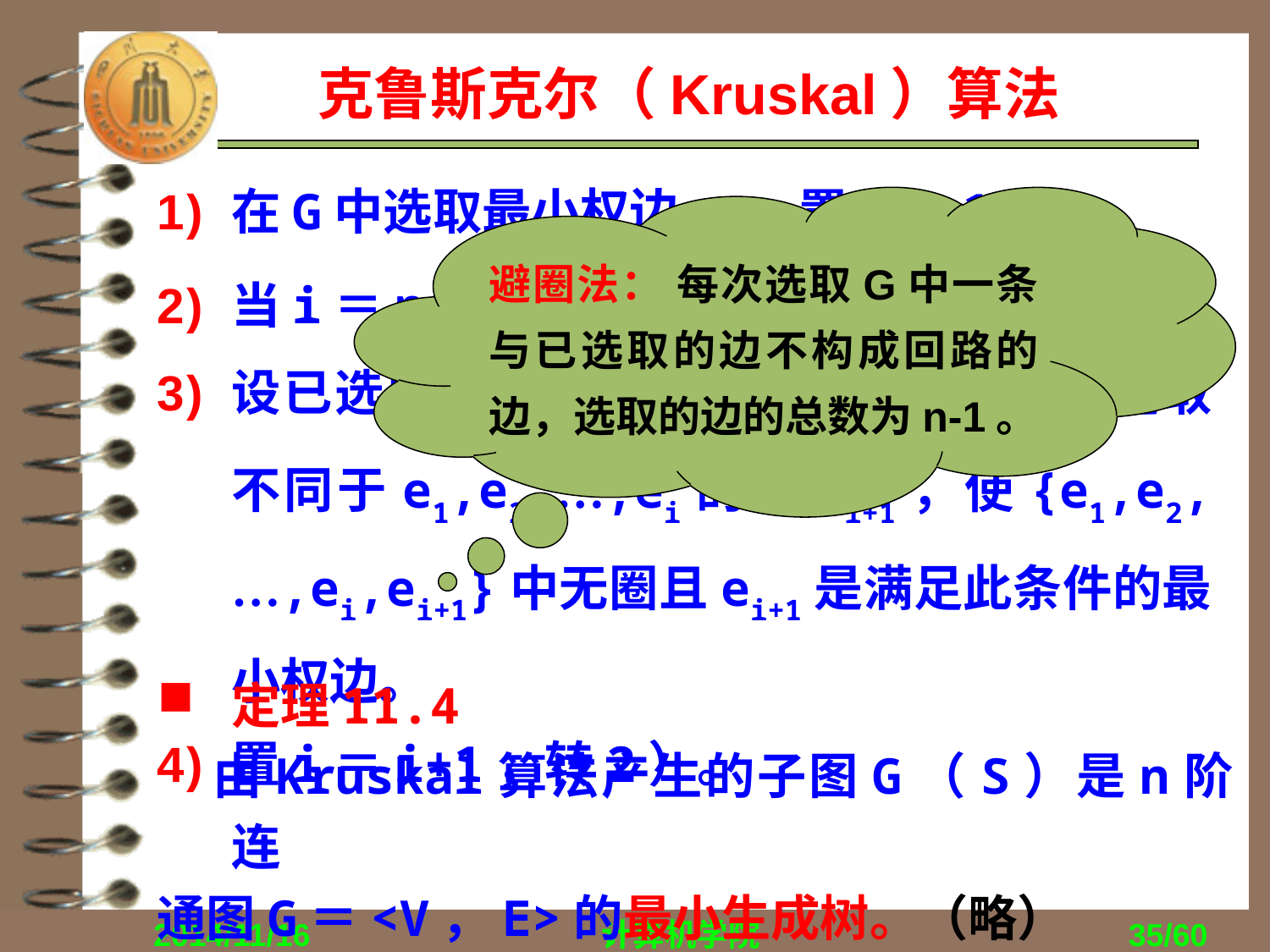

# 克鲁斯克尔（Kruskal）算法
在G中选取最小权边e1，置i＝1。
当i＝n-1时，结束，否则转3）。
设已选取的边为e1,e2,…,ei，在G中选取不同于e1,e2,…,ei的边ei+1，使{e1,e2,…,ei,ei+1}中无圈且ei+1是满足此条件的最小权边。
置i＝i+1，转2）。
避圈法： 每次选取G中一条与已选取的边不构成回路的边，选取的边的总数为n-1。
定理11.4
   由Kruskal算法产生的子图G（S）是n阶连
通图G＝<V，E>的最小生成树。（略）
2014/11/16
计算机学院
35/60